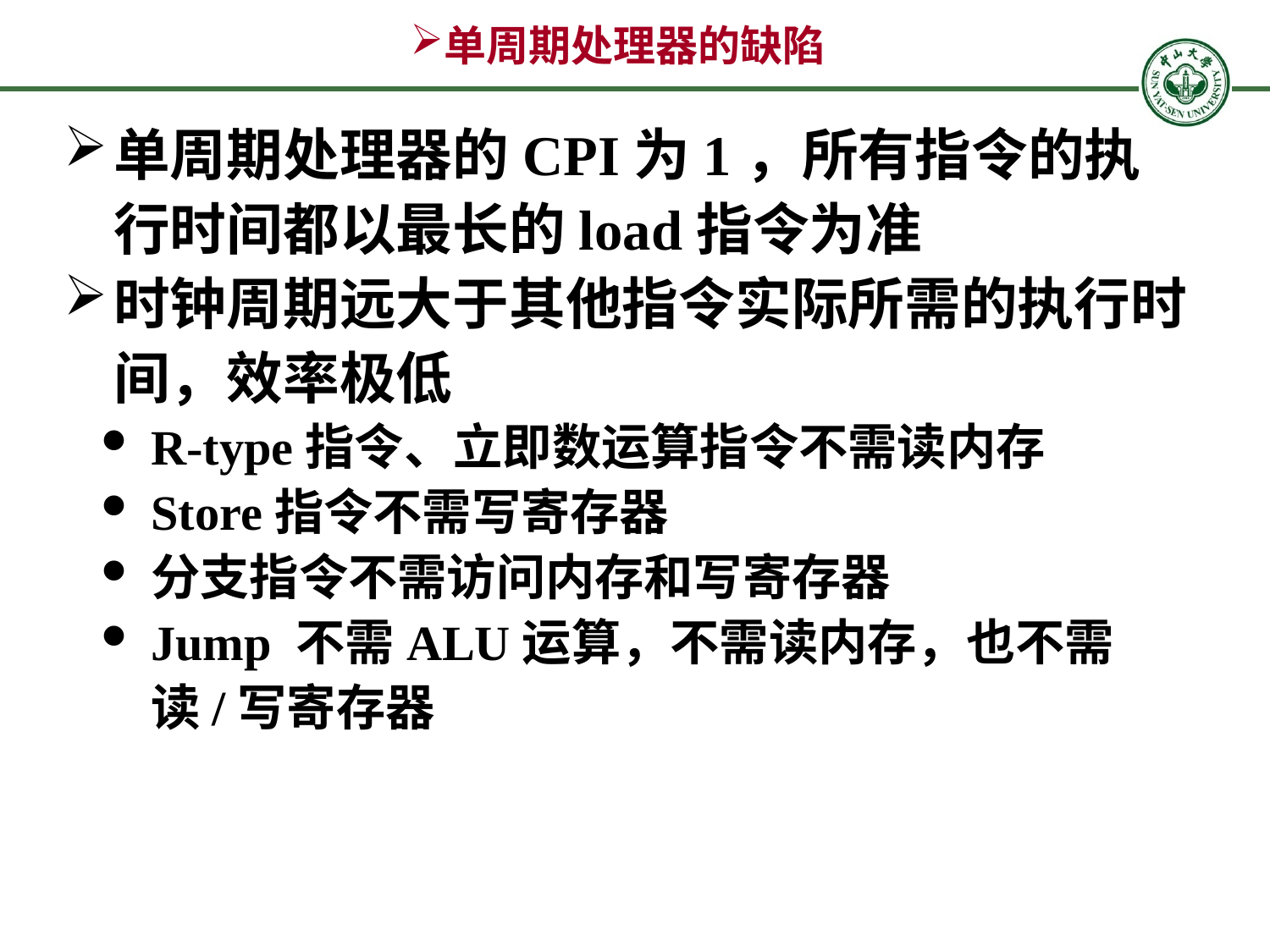

# 单周期处理器的缺陷
单周期处理器的CPI为1，所有指令的执行时间都以最长的load指令为准
时钟周期远大于其他指令实际所需的执行时间，效率极低
R-type指令、立即数运算指令不需读内存
Store指令不需写寄存器
分支指令不需访问内存和写寄存器
Jump 不需ALU运算，不需读内存，也不需读/写寄存器